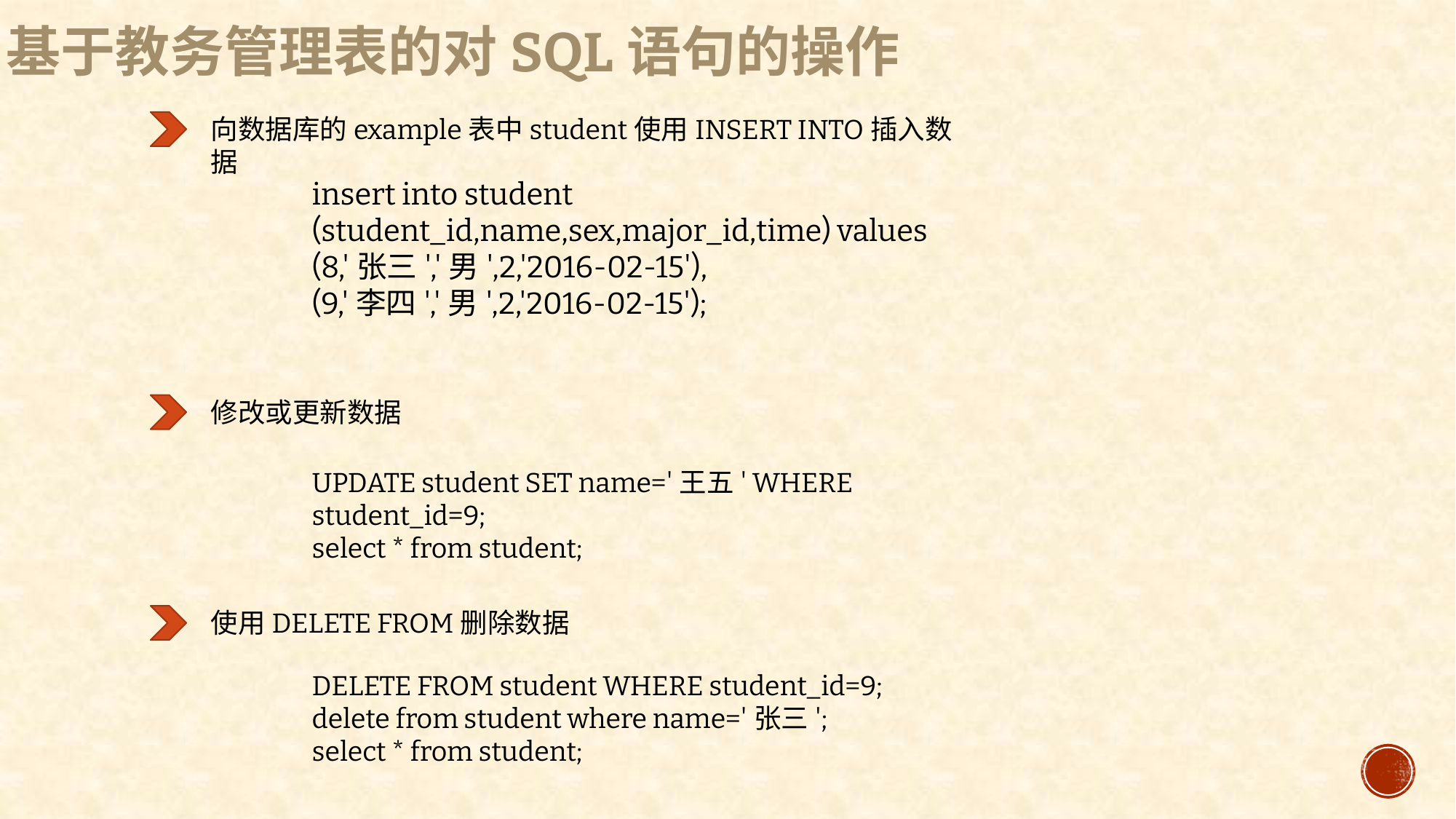

基于教务管理表的对SQL语句的操作
向数据库的example表中student使用INSERT INTO插入数据

insert into student (student_id,name,sex,major_id,time) values
(8,'张三','男',2,'2016-02-15'),
(9,'李四','男',2,'2016-02-15');
修改或更新数据

UPDATE student SET name='王五' WHERE student_id=9;
select * from student;
使用DELETE FROM删除数据

DELETE FROM student WHERE student_id=9;
delete from student where name='张三';
select * from student;